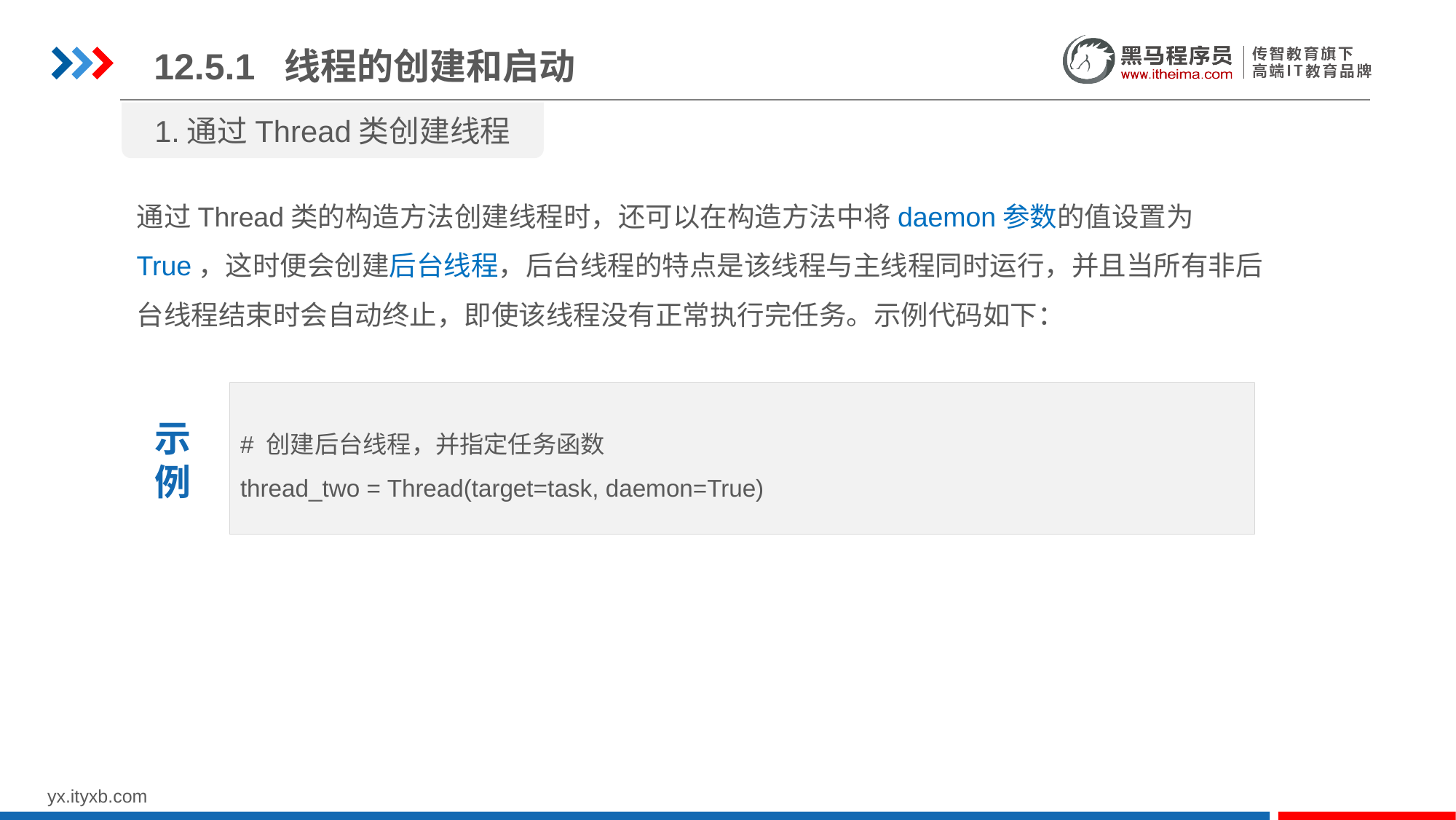

12.5.1  线程的创建和启动

1.通过Thread类创建线程
通过Thread类的构造方法创建线程时，还可以在构造方法中将daemon参数的值设置为True，这时便会创建后台线程，后台线程的特点是该线程与主线程同时运行，并且当所有非后台线程结束时会自动终止，即使该线程没有正常执行完任务。示例代码如下：
# 创建后台线程，并指定任务函数
thread_two = Thread(target=task, daemon=True)
示
例